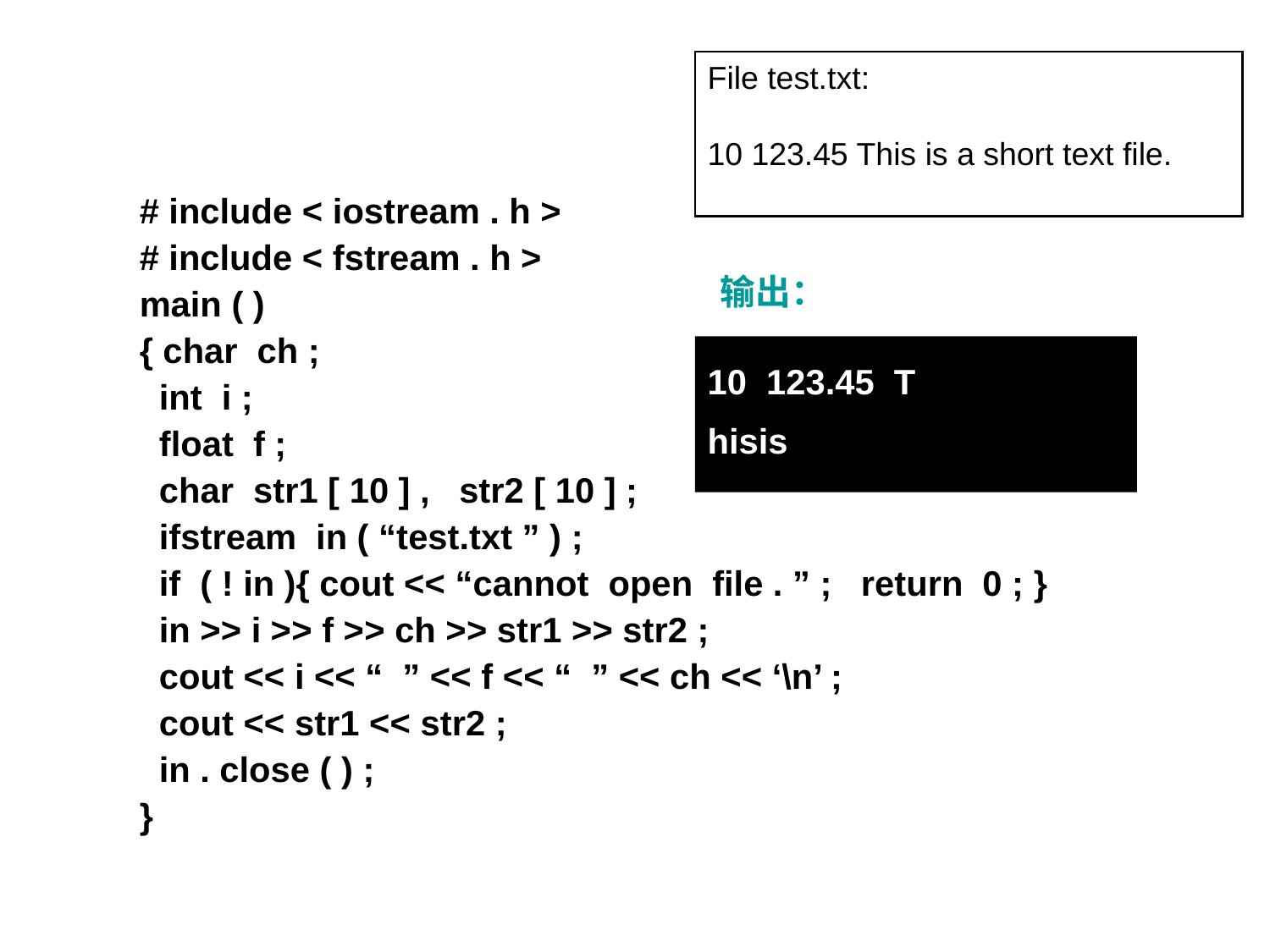

File test.txt:

10 123.45 This is a short text file.

# include < iostream . h >
# include < fstream . h >
main ( )
{ char  ch ;
  int  i ;
  float  f ;
  char  str1 [ 10 ] ,   str2 [ 10 ] ;
  ifstream  in ( “test.txt ” ) ;
  if  ( ! in ){ cout << “cannot  open  file . ” ;   return  0 ; }
  in >> i >> f >> ch >> str1 >> str2 ;
  cout << i << “  ” << f << “  ” << ch << ‘\n’ ;
  cout << str1 << str2 ;
  in . close ( ) ;
}
输出：
10  123.45  T
hisis